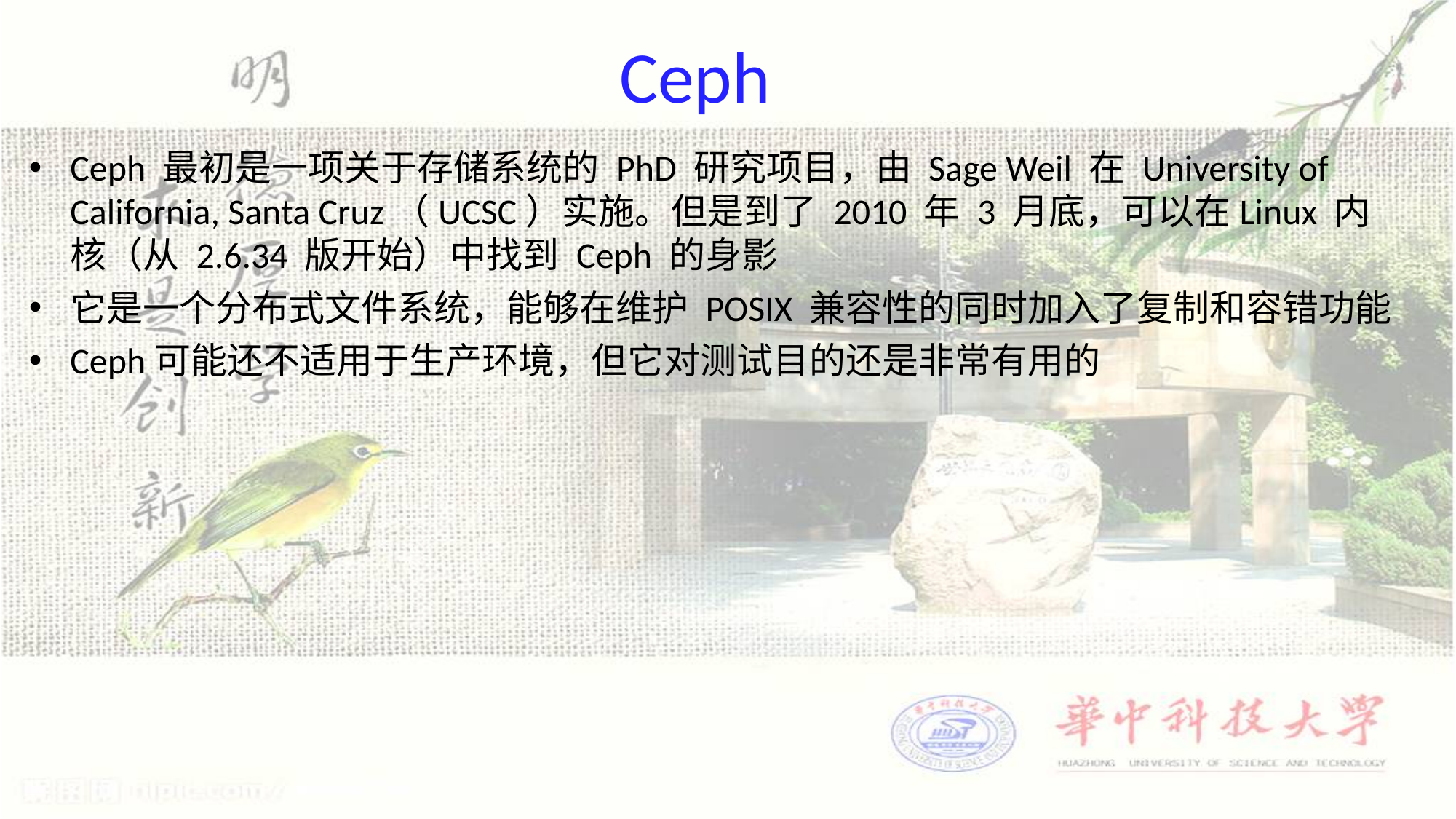

# Ceph
Ceph 最初是一项关于存储系统的 PhD 研究项目，由 Sage Weil 在 University of California, Santa Cruz（UCSC）实施。但是到了 2010 年 3 月底，可以在Linux 内核（从 2.6.34 版开始）中找到 Ceph 的身影
它是一个分布式文件系统，能够在维护 POSIX 兼容性的同时加入了复制和容错功能
Ceph可能还不适用于生产环境，但它对测试目的还是非常有用的